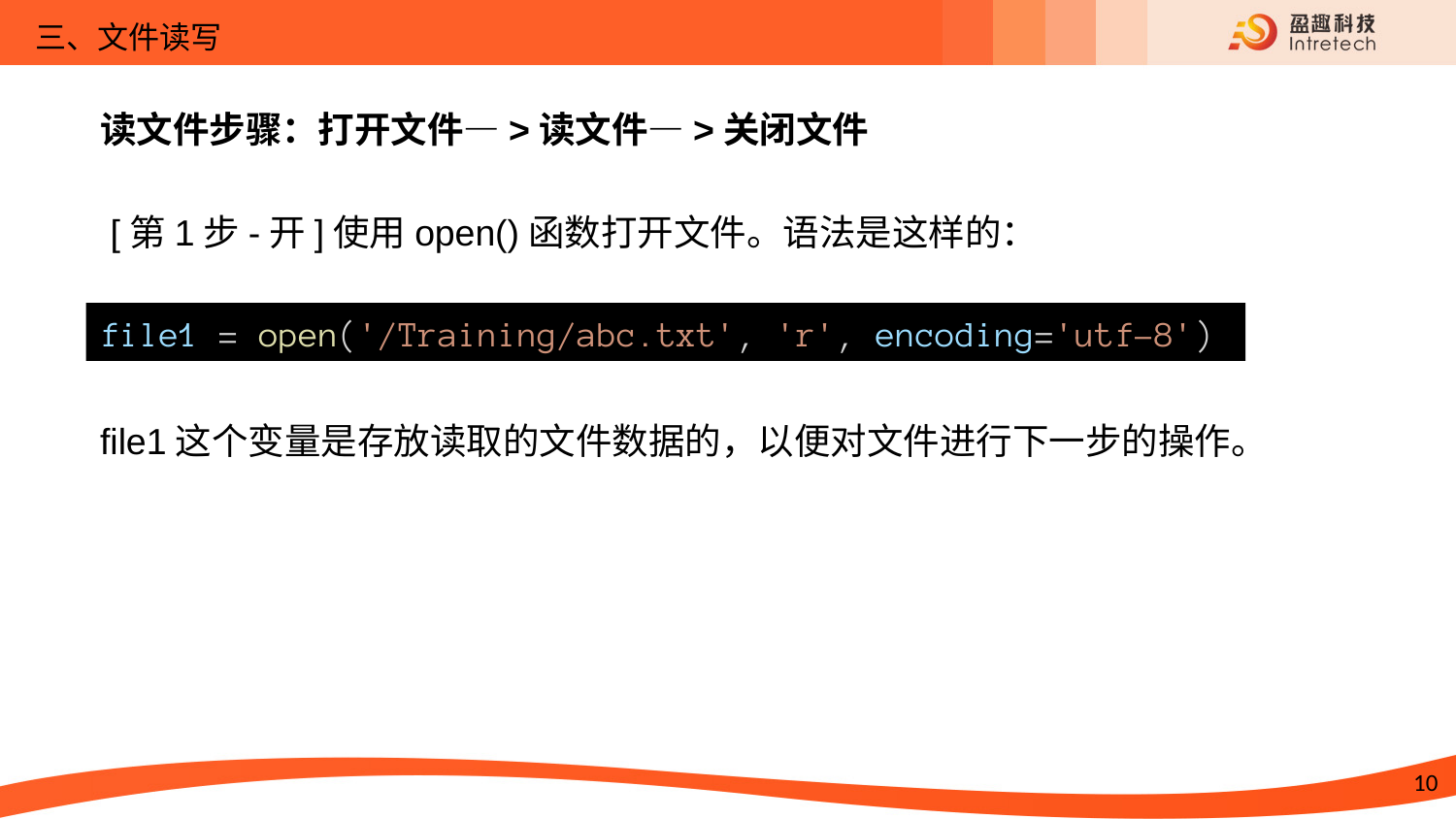

三、文件读写
读文件步骤：
打开文件—>读文件—>关闭文件
 [第1步-开]使用open()函数打开文件。语法是这样的：
file1 = open('/Training/abc.txt', 'r', encoding='utf-8')

file1这个变量是存放读取的文件数据的，以便对文件进行下一步的操作。